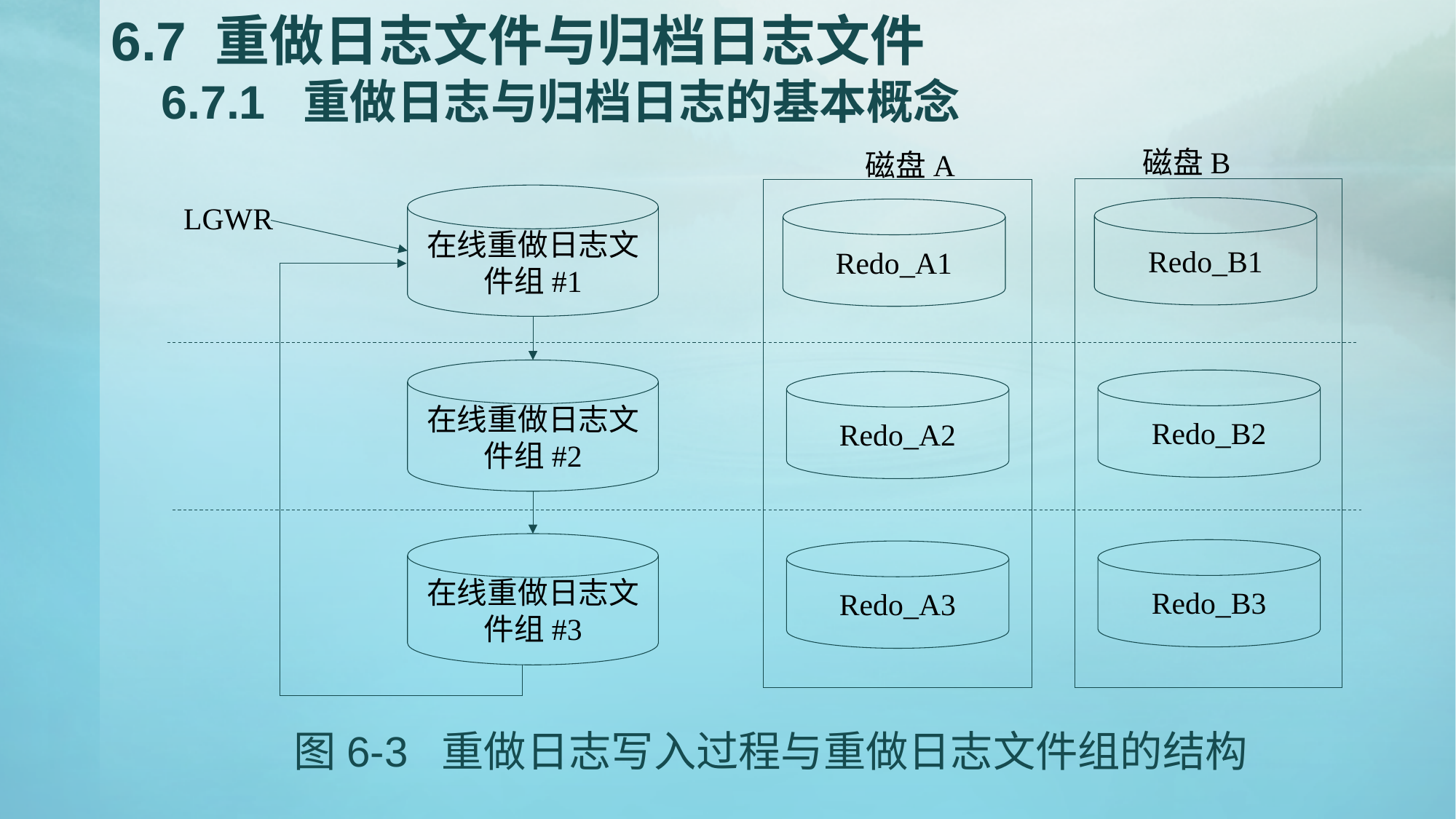

# 6.7 重做日志文件与归档日志文件 6.7.1  重做日志与归档日志的基本概念

磁盘B
磁盘A

在线重做日志文件组#1
LGWR
Redo_B1
Redo_A1

在线重做日志文件组#2
Redo_B2
Redo_A2
在线重做日志文件组#3
Redo_B3
Redo_A3
图6-3  重做日志写入过程与重做日志文件组的结构